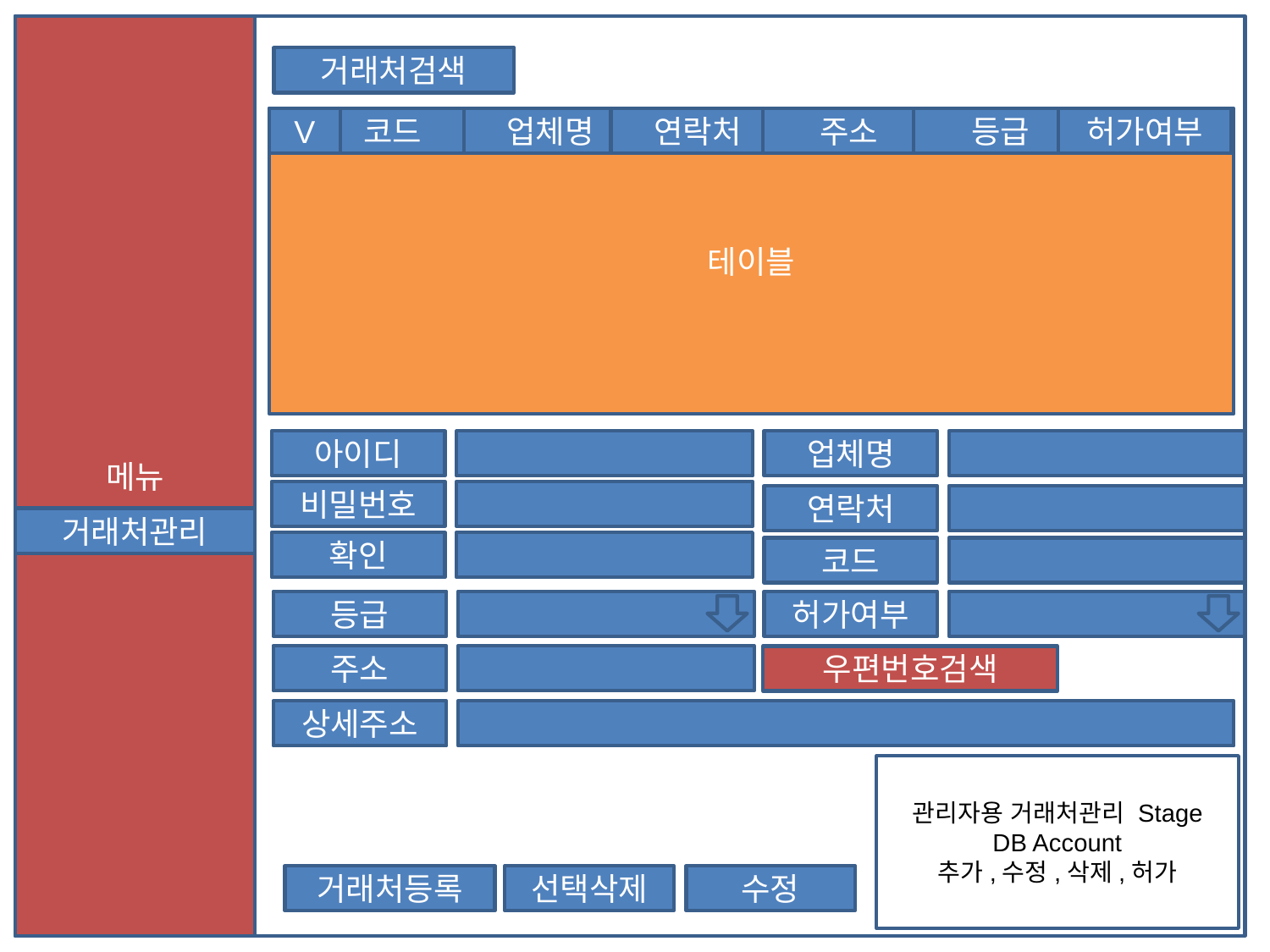

메뉴
거래처검색
V
테이블
코드
업체명
연락처
주소
등급
허가여부
업체명

아이디

비밀번호

연락처

거래처관리
확인

코드

등급

허가여부

주소

우편번호검색
상세주소

관리자용 거래처관리 Stage
DB Account
추가,수정,삭제,허가
거래처등록
선택삭제
수정